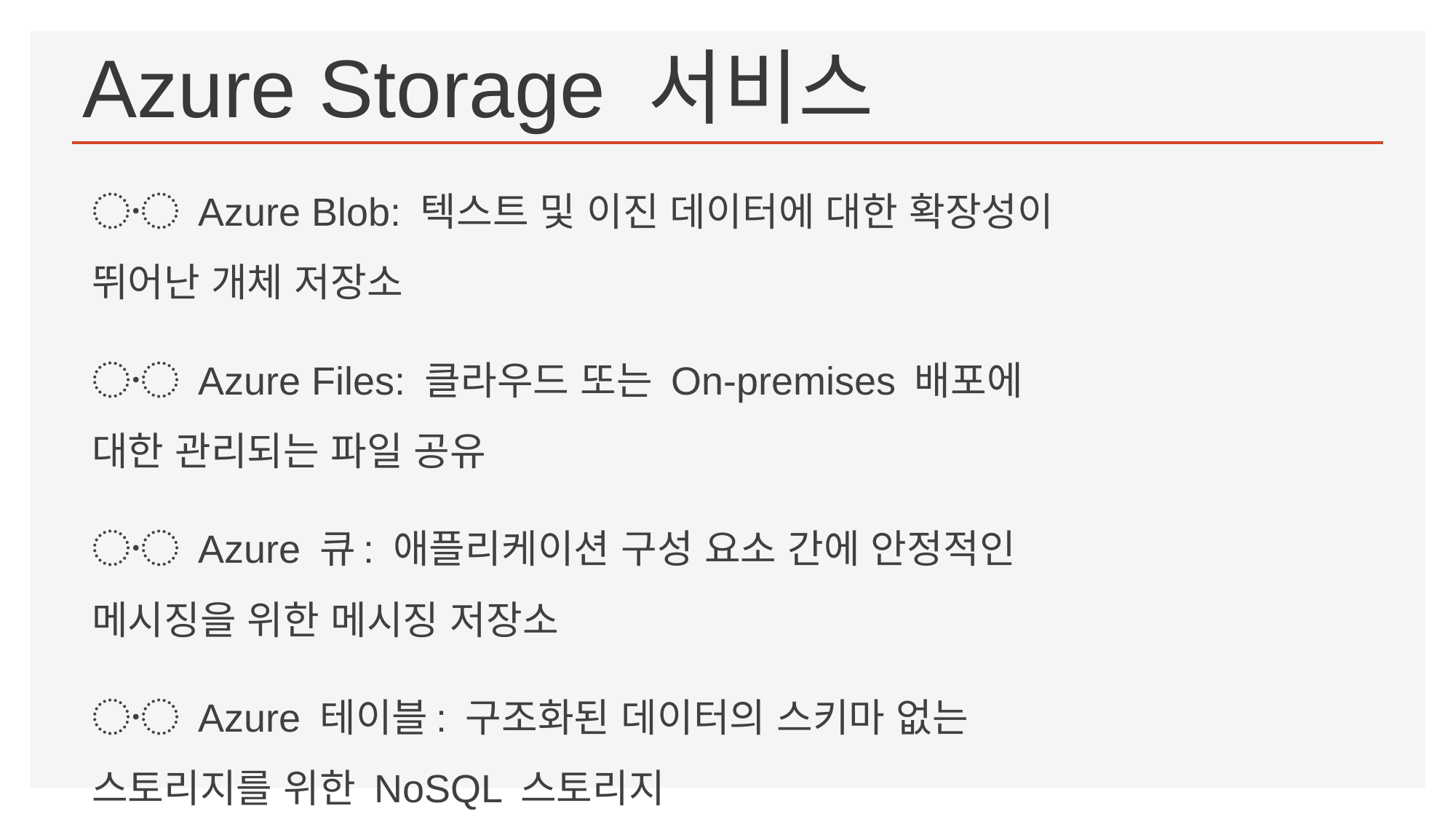

# Azure Storage 서비스
〮 Azure Blob: 텍스트 및 이진 데이터에 대한 확장성이 뛰어난 개체 저장소
〮 Azure Files: 클라우드 또는 On-premises 배포에 대한 관리되는 파일 공유
〮 Azure 큐: 애플리케이션 구성 요소 간에 안정적인 메시징을 위한 메시징 저장소
〮 Azure 테이블: 구조화된 데이터의 스키마 없는 스토리지를 위한 NoSQL 스토리지